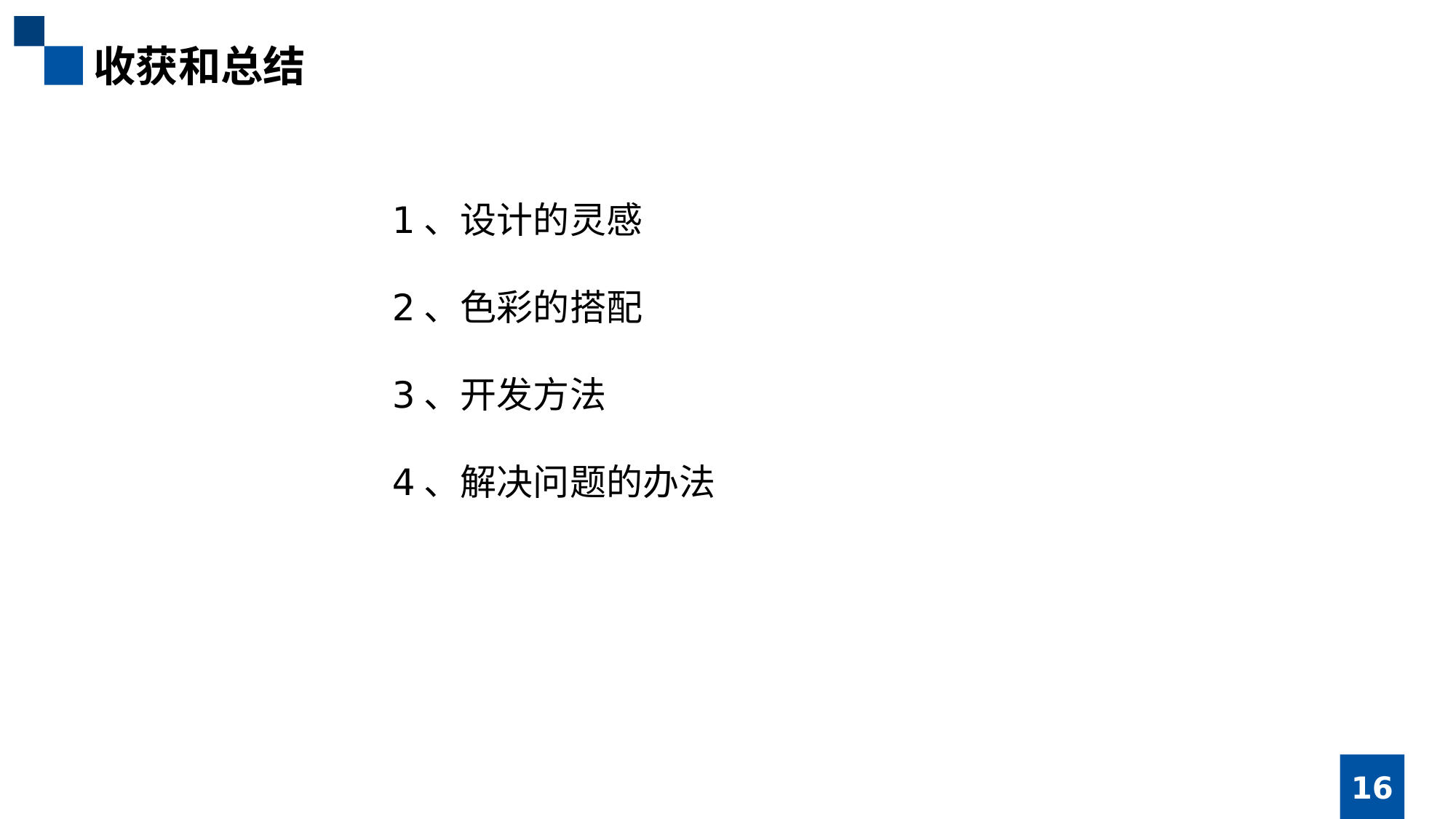

收获和总结
1、设计的灵感

2、色彩的搭配

3、开发方法

4、解决问题的办法
由于该方向的应用原理和上面两个有所不同，所以改变了排版形式以区分这一特点。这段话原文中是三行，所以我在这里也得尽力把它编成三行的形式，这样排版才会好看些。
16